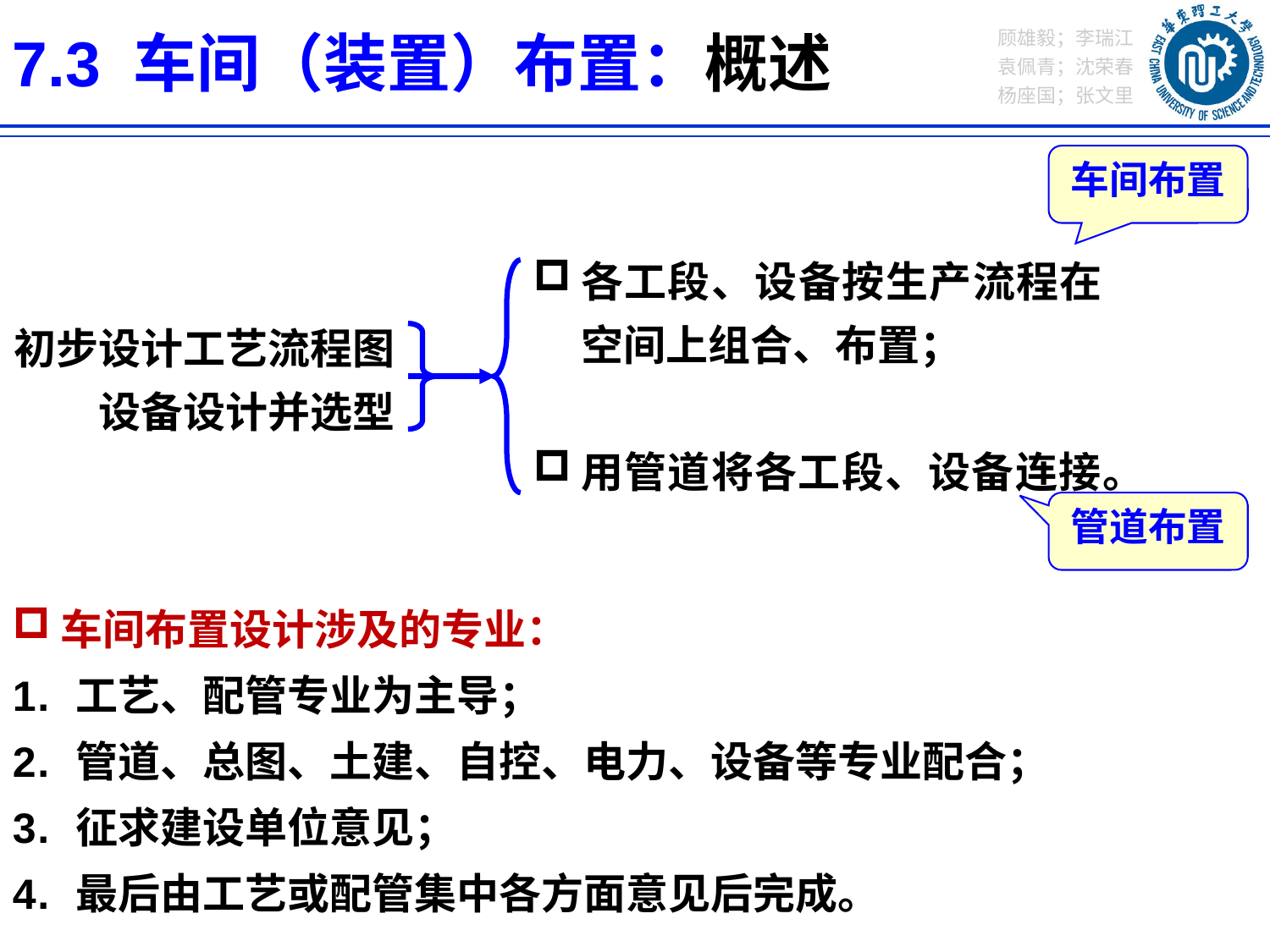

7.3 车间（装置）布置：概述
车间布置
各工段、设备按生产流程在空间上组合、布置；

用管道将各工段、设备连接。

初步设计工艺流程图
设备设计并选型

管道布置
车间布置设计涉及的专业：
工艺、配管专业为主导；
管道、总图、土建、自控、电力、设备等专业配合；
征求建设单位意见；
最后由工艺或配管集中各方面意见后完成。